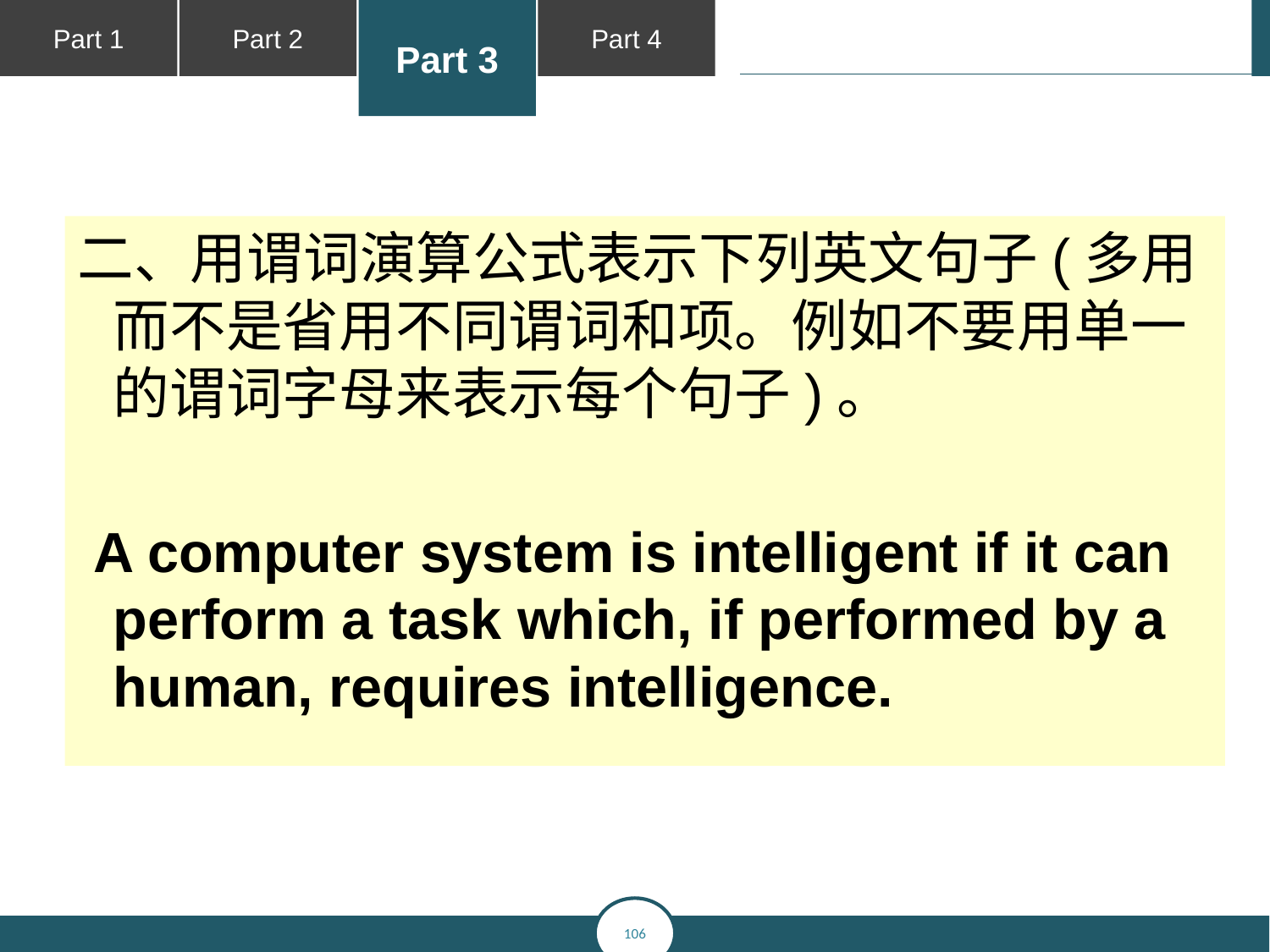

二、用谓词演算公式表示下列英文句子(多用而不是省用不同谓词和项。例如不要用单一的谓词字母来表示每个句子)。

 A computer system is intelligent if it can perform a task which, if performed by a human, requires intelligence.